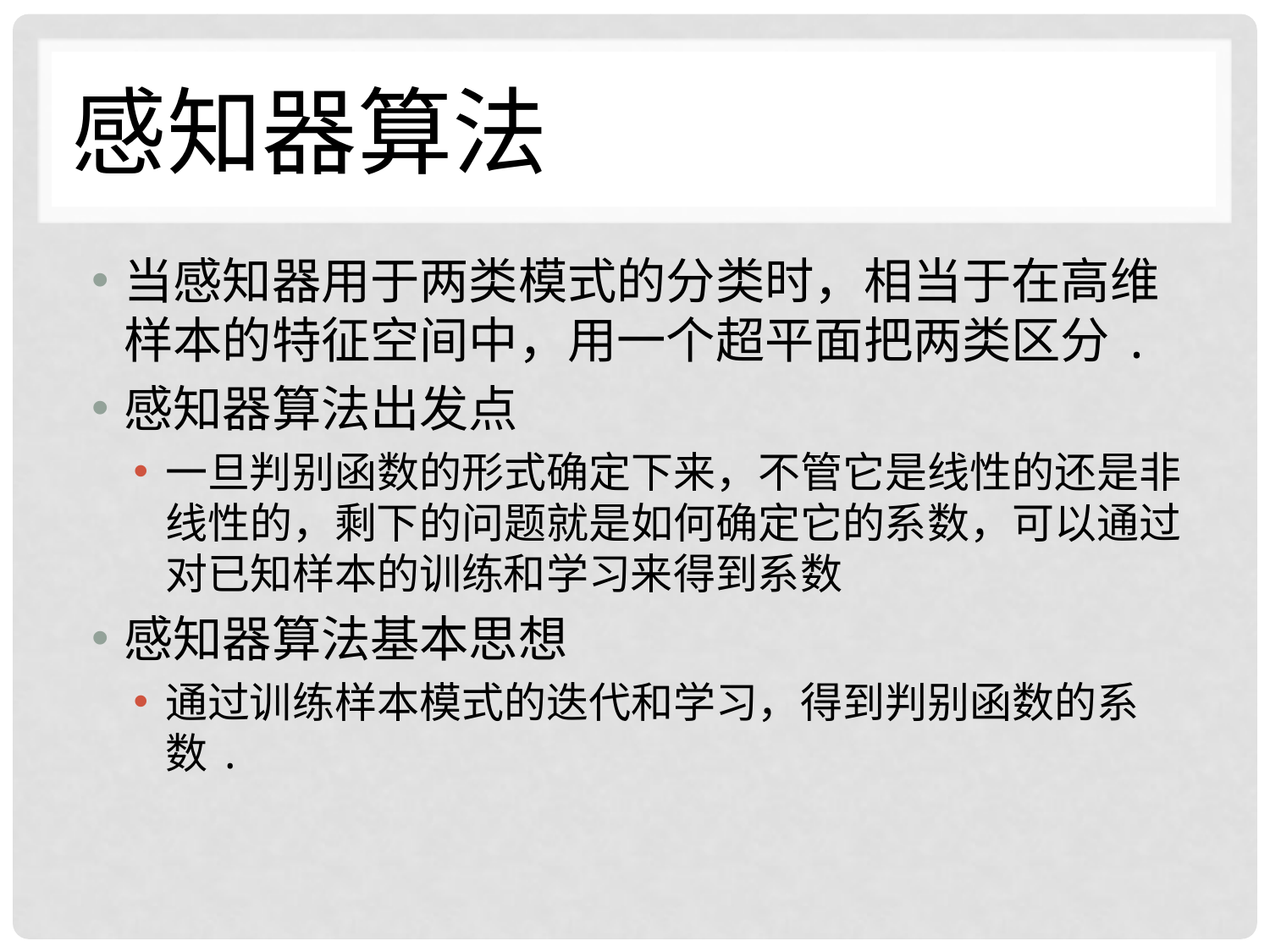

# 感知器算法
当感知器用于两类模式的分类时，相当于在高维样本的特征空间中，用一个超平面把两类区分.
感知器算法出发点
一旦判别函数的形式确定下来，不管它是线性的还是非线性的，剩下的问题就是如何确定它的系数，可以通过对已知样本的训练和学习来得到系数
感知器算法基本思想
通过训练样本模式的迭代和学习，得到判别函数的系数.